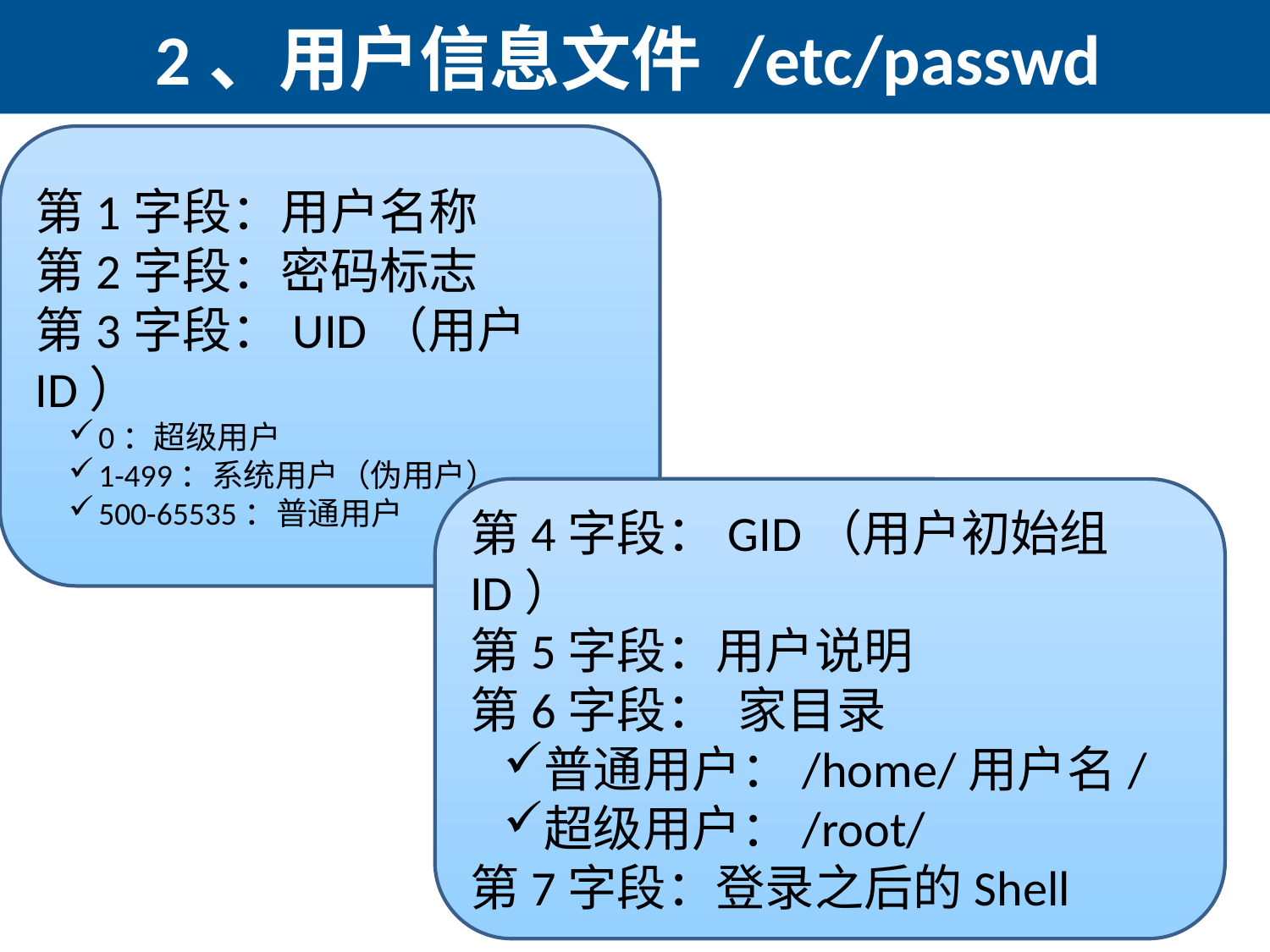

# 2、用户信息文件 /etc/passwd
第1字段：用户名称
第2字段：密码标志
第3字段：UID（用户ID）
0：超级用户
1-499：系统用户（伪用户）
500-65535：普通用户

第4字段：GID（用户初始组ID）
第5字段：用户说明
第6字段：  家目录
普通用户：/home/用户名/
超级用户：/root/
第7字段：登录之后的Shell